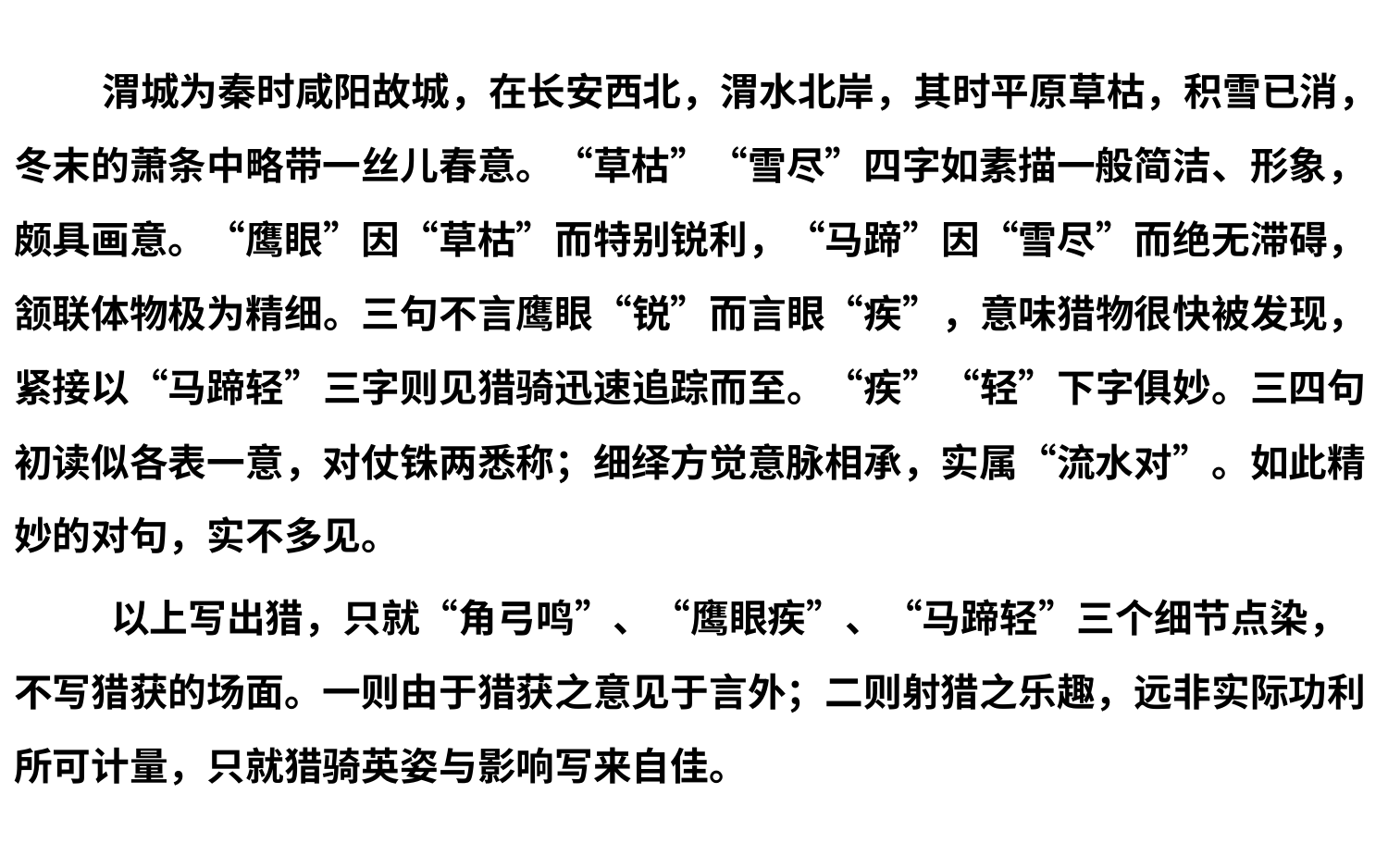

渭城为秦时咸阳故城，在长安西北，渭水北岸，其时平原草枯，积雪已消，冬末的萧条中略带一丝儿春意。“草枯”“雪尽”四字如素描一般简洁、形象，颇具画意。“鹰眼”因“草枯”而特别锐利，“马蹄”因“雪尽”而绝无滞碍，颔联体物极为精细。三句不言鹰眼“锐”而言眼“疾”，意味猎物很快被发现，紧接以“马蹄轻”三字则见猎骑迅速追踪而至。“疾”“轻”下字俱妙。三四句初读似各表一意，对仗铢两悉称；细绎方觉意脉相承，实属“流水对”。如此精妙的对句，实不多见。
          以上写出猎，只就“角弓鸣”、“鹰眼疾”、“马蹄轻”三个细节点染，不写猎获的场面。一则由于猎获之意见于言外；二则射猎之乐趣，远非实际功利所可计量，只就猎骑英姿与影响写来自佳。